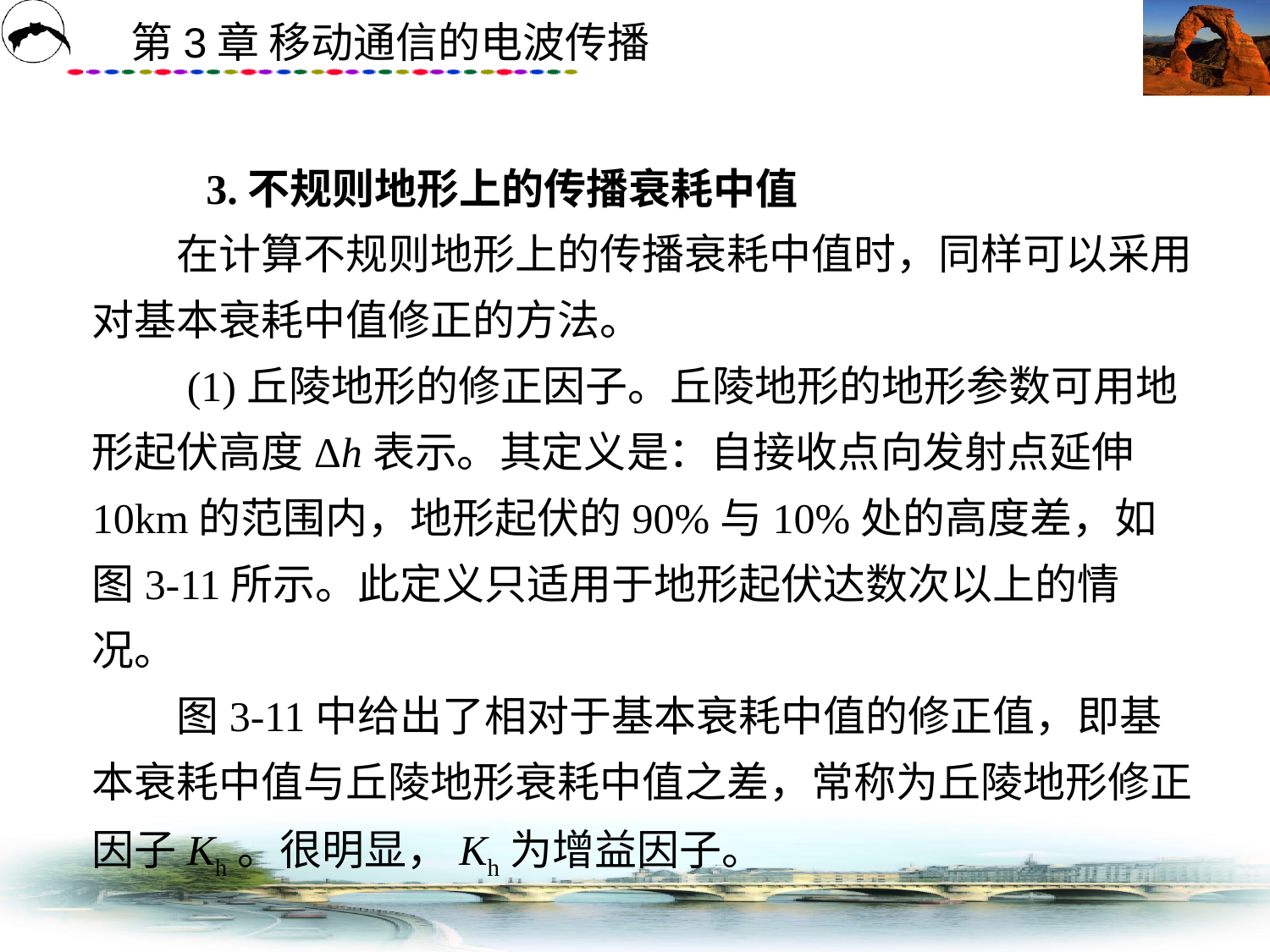

# 3.不规则地形上的传播衰耗中值 　　在计算不规则地形上的传播衰耗中值时，同样可以采用对基本衰耗中值修正的方法。 　　(1)丘陵地形的修正因子。丘陵地形的地形参数可用地形起伏高度Δh表示。其定义是：自接收点向发射点延伸10km的范围内，地形起伏的90%与10%处的高度差，如图3-11所示。此定义只适用于地形起伏达数次以上的情况。 　　图3-11中给出了相对于基本衰耗中值的修正值，即基本衰耗中值与丘陵地形衰耗中值之差，常称为丘陵地形修正因子Kh。很明显，Kh为增益因子。